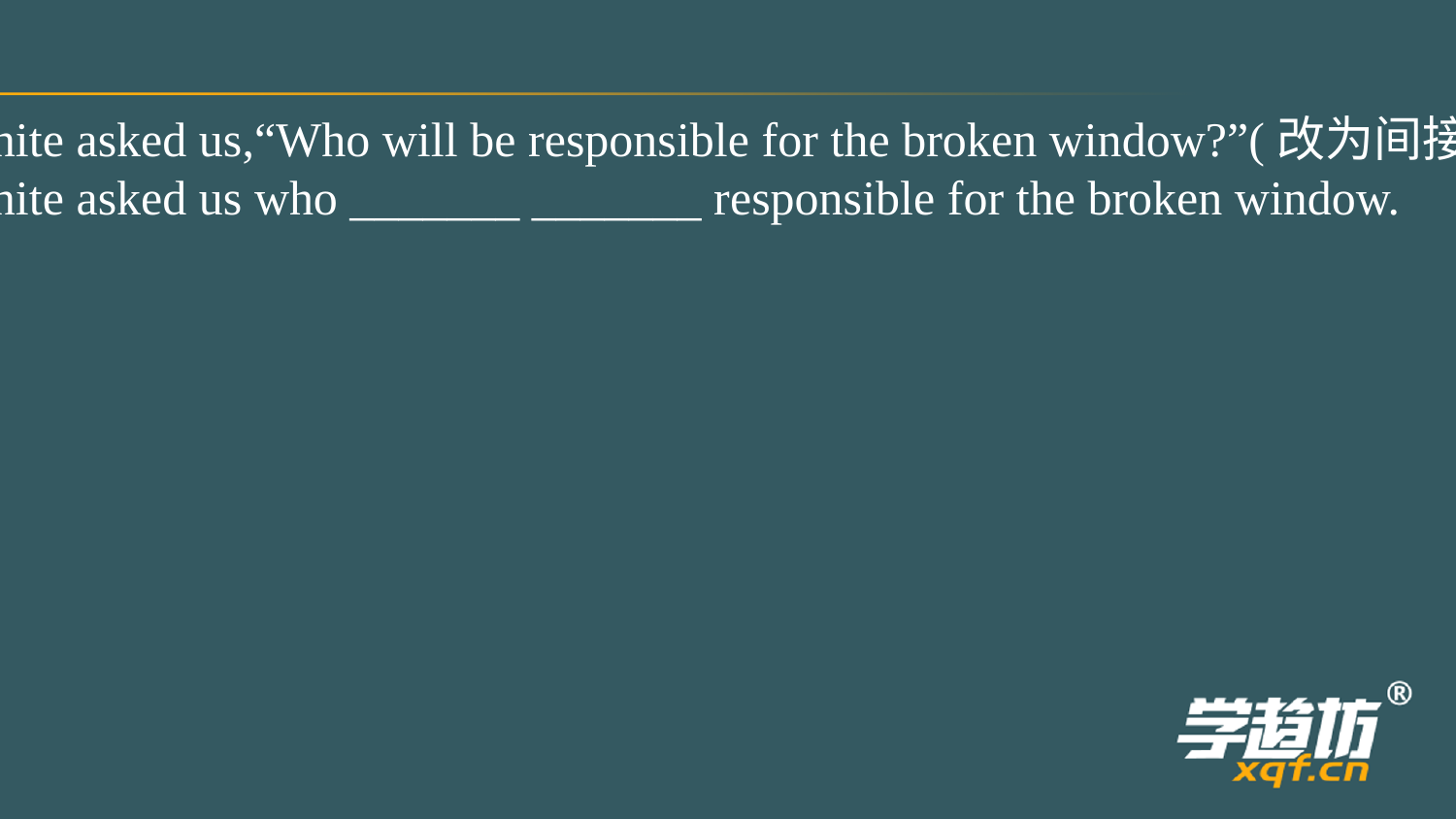

Mr. White asked us,“Who will be responsible for the broken window?”(改为间接引语)
Mr. White asked us who _______ _______ responsible for the broken window.